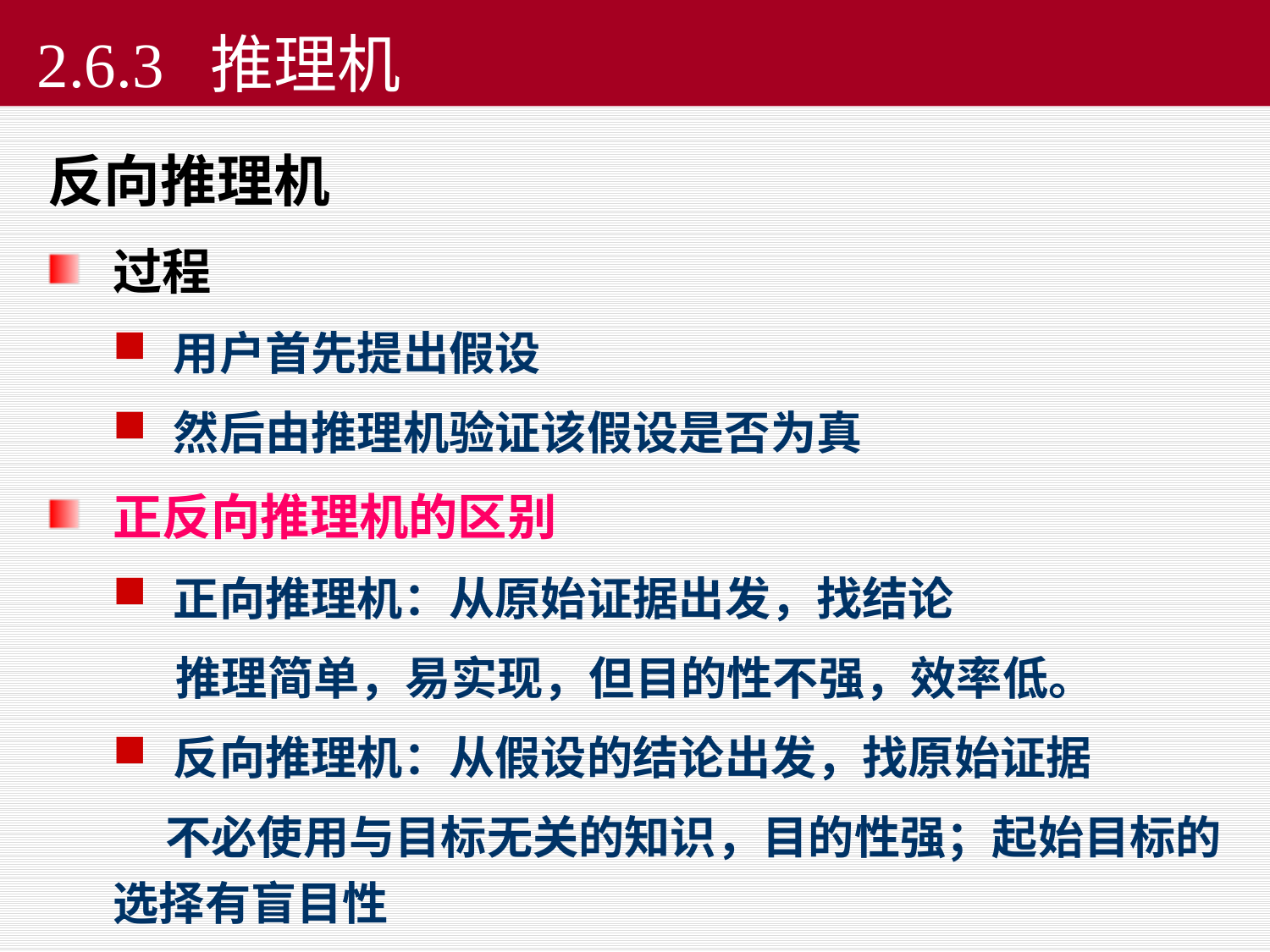

2.6.3  推理机
反向推理机
过程
用户首先提出假设
然后由推理机验证该假设是否为真
正反向推理机的区别
正向推理机：从原始证据出发，找结论
     推理简单，易实现，但目的性不强，效率低。
反向推理机：从假设的结论出发，找原始证据
    不必使用与目标无关的知识，目的性强；起始目标的选择有盲目性